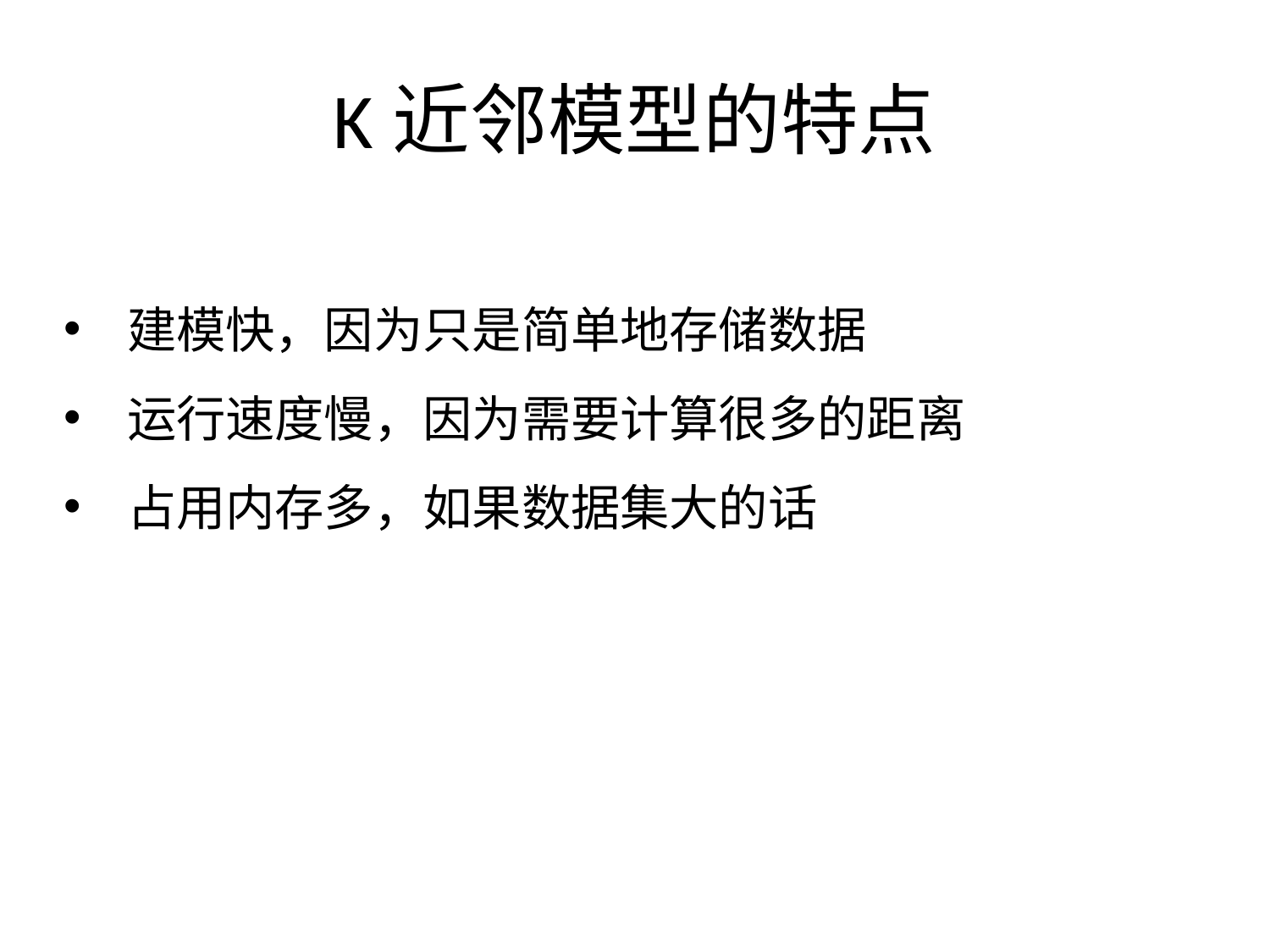

# K近邻模型的特点
建模快，因为只是简单地存储数据
运行速度慢，因为需要计算很多的距离
占用内存多，如果数据集大的话